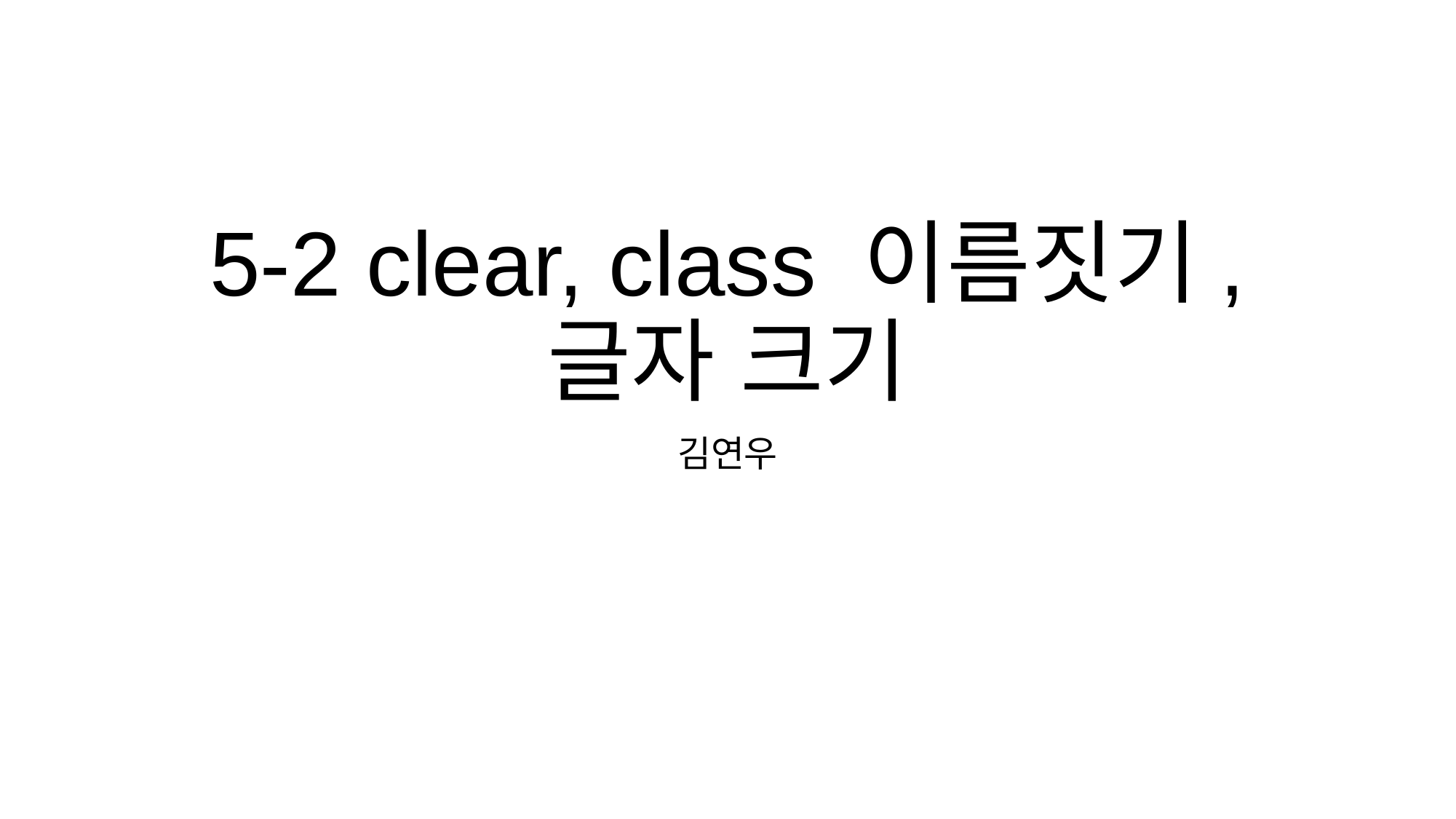

# 5-2 clear, class 이름짓기, 글자 크기
김연우